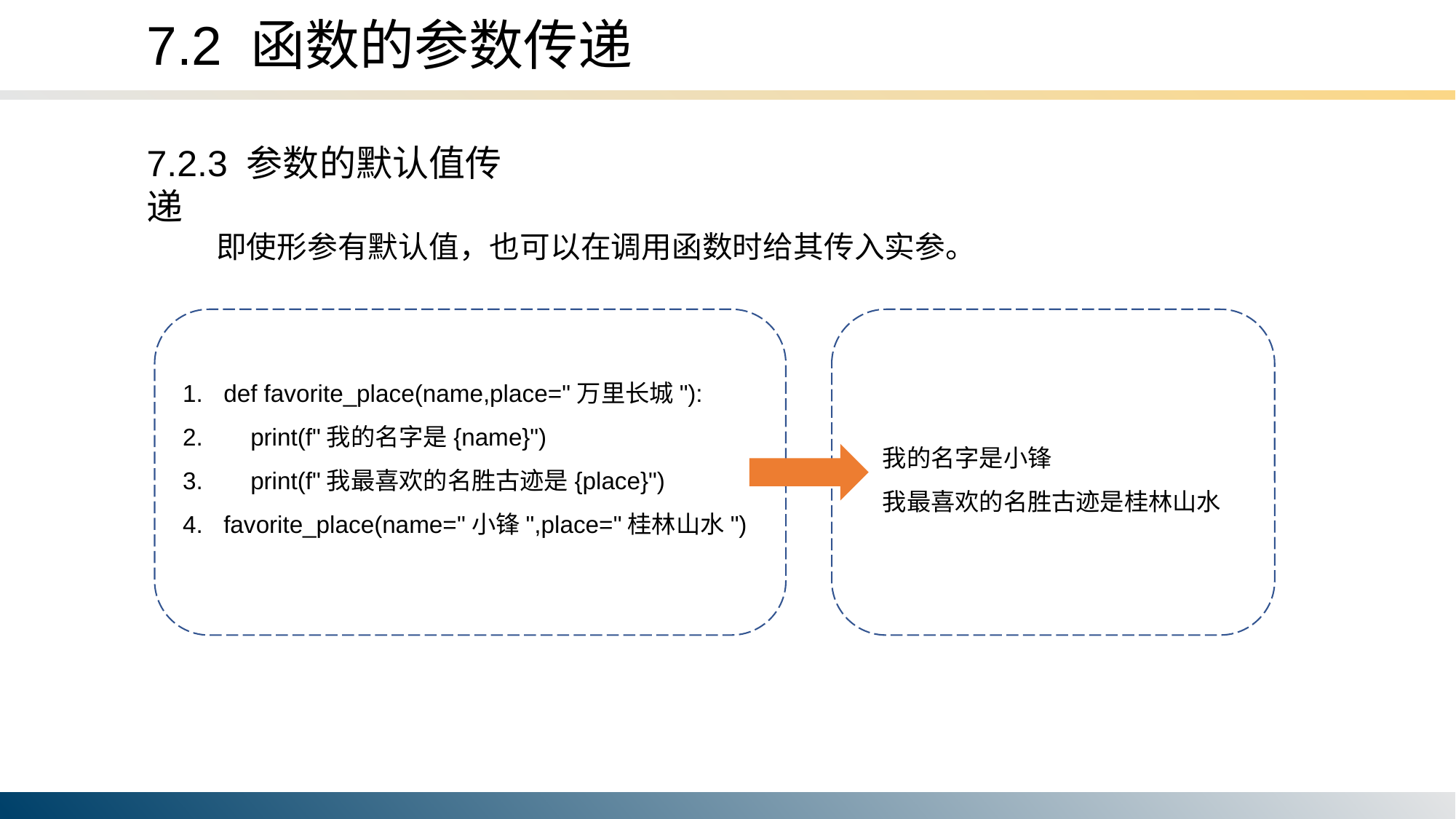

7.2 函数的参数传递
7.2.3 参数的默认值传递
即使形参有默认值，也可以在调用函数时给其传入实参。

def favorite_place(name,place="万里长城"):
    print(f"我的名字是{name}")
    print(f"我最喜欢的名胜古迹是{place}")
favorite_place(name="小锋",place="桂林山水")
我的名字是小锋
我最喜欢的名胜古迹是桂林山水